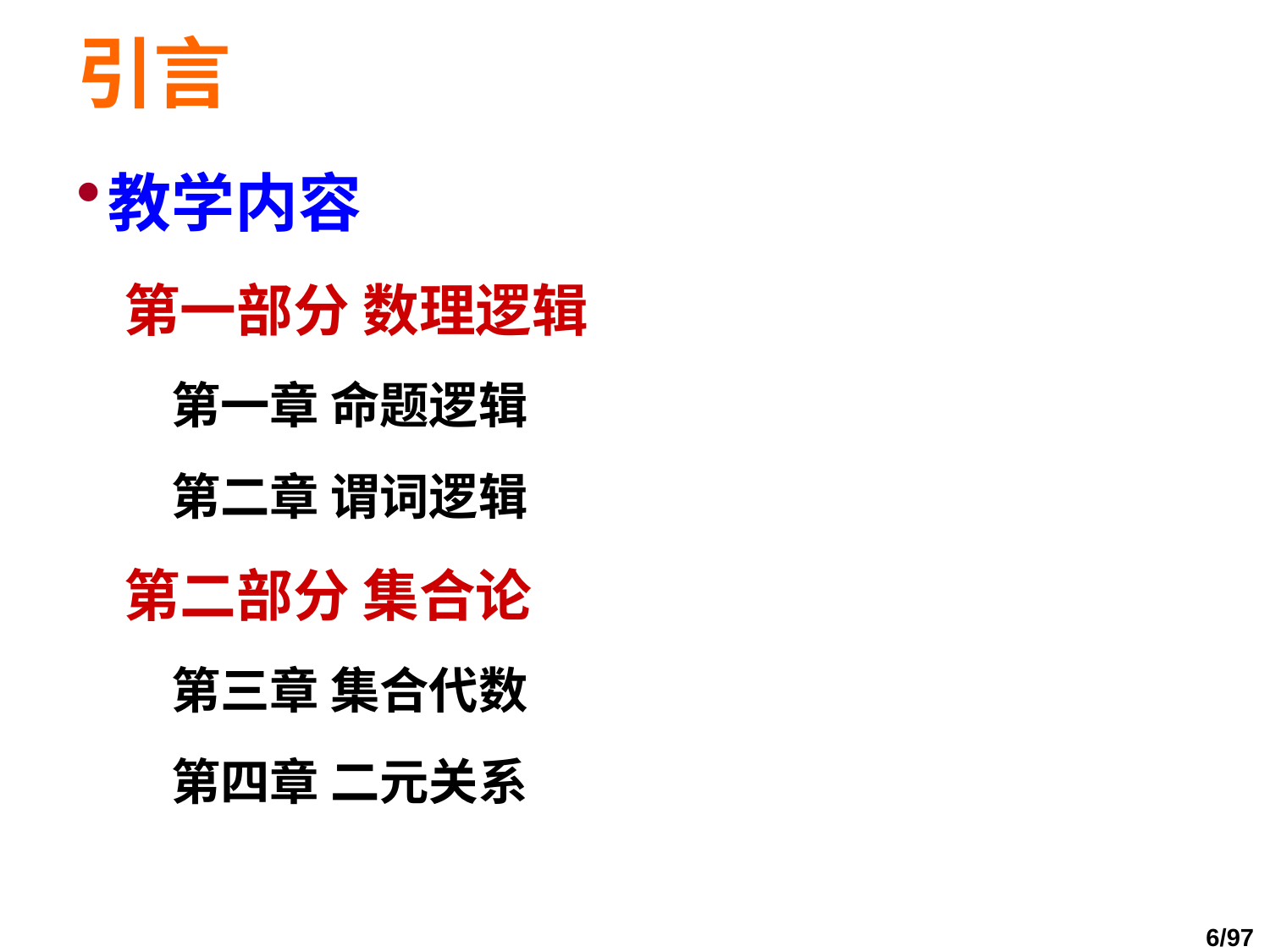

# 引言
教学内容
第一部分 数理逻辑
第一章 命题逻辑
第二章 谓词逻辑
第二部分 集合论
第三章 集合代数
第四章 二元关系